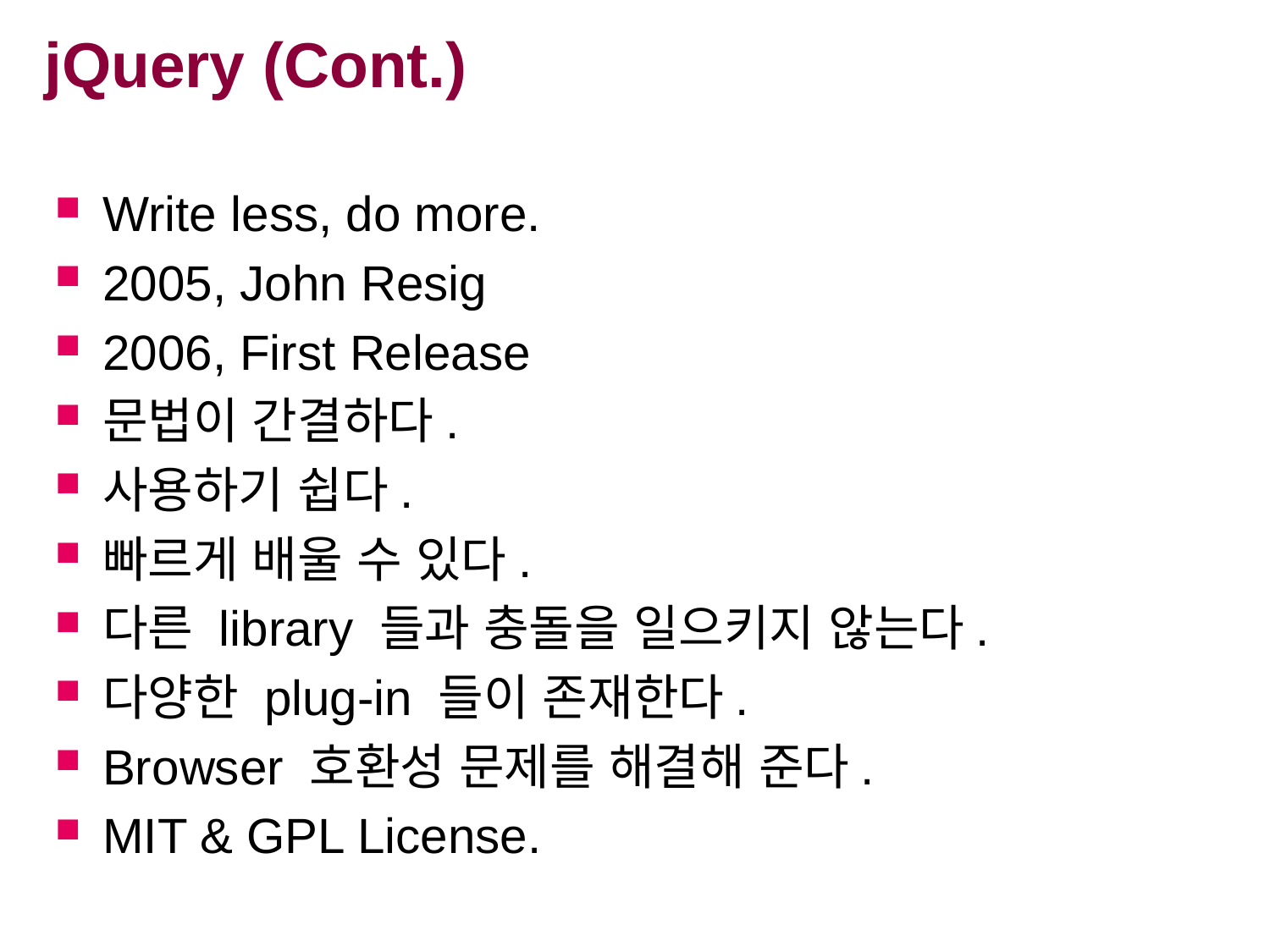

# jQuery (Cont.)
Write less, do more.
2005, John Resig
2006, First Release
문법이 간결하다.
사용하기 쉽다.
빠르게 배울 수 있다.
다른 library 들과 충돌을 일으키지 않는다.
다양한 plug-in 들이 존재한다.
Browser 호환성 문제를 해결해 준다.
MIT & GPL License.